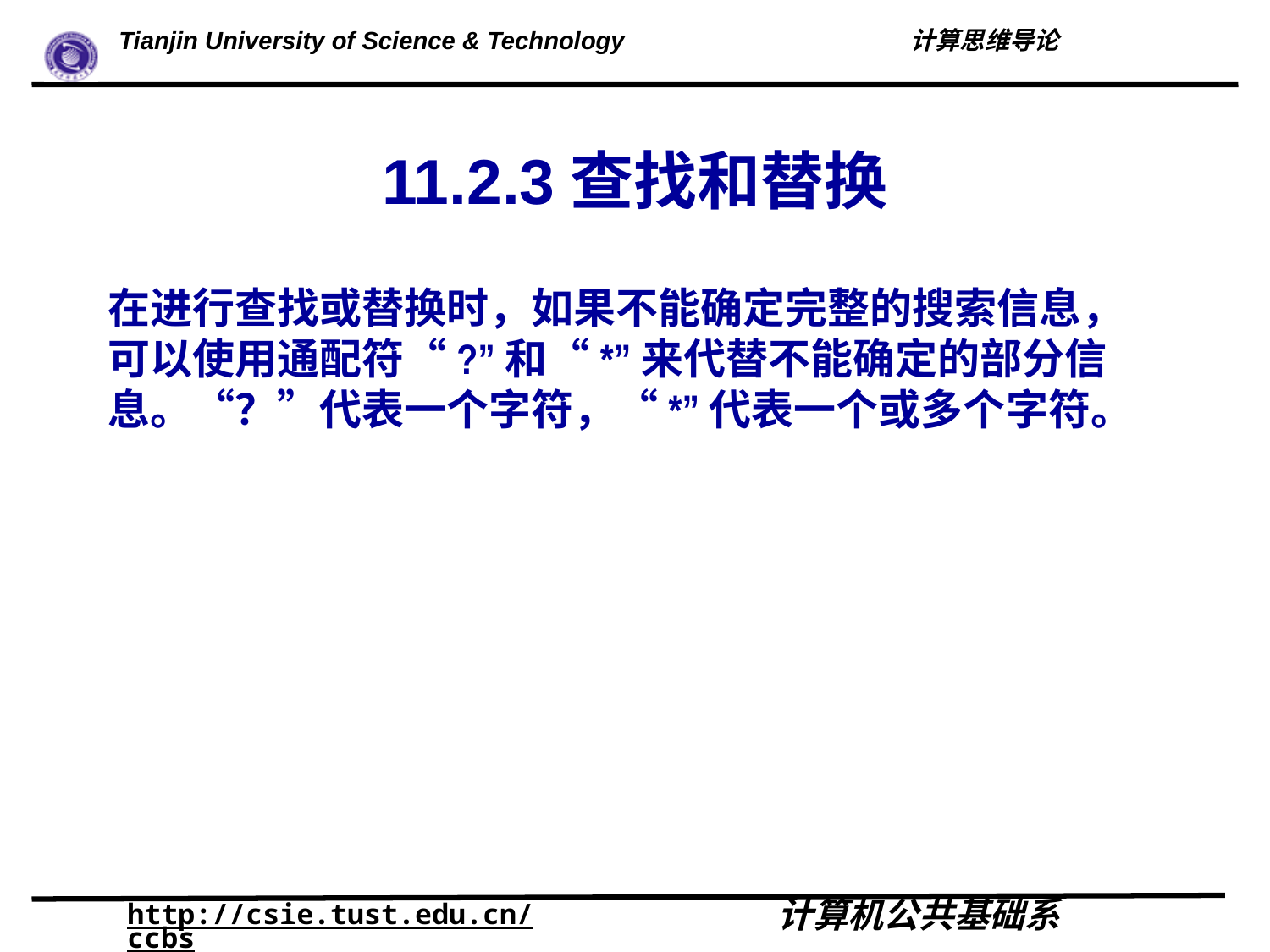

# 11.2.3查找和替换
在进行查找或替换时，如果不能确定完整的搜索信息，可以使用通配符“?”和“*”来代替不能确定的部分信息。“？”代表一个字符，“*”代表一个或多个字符。